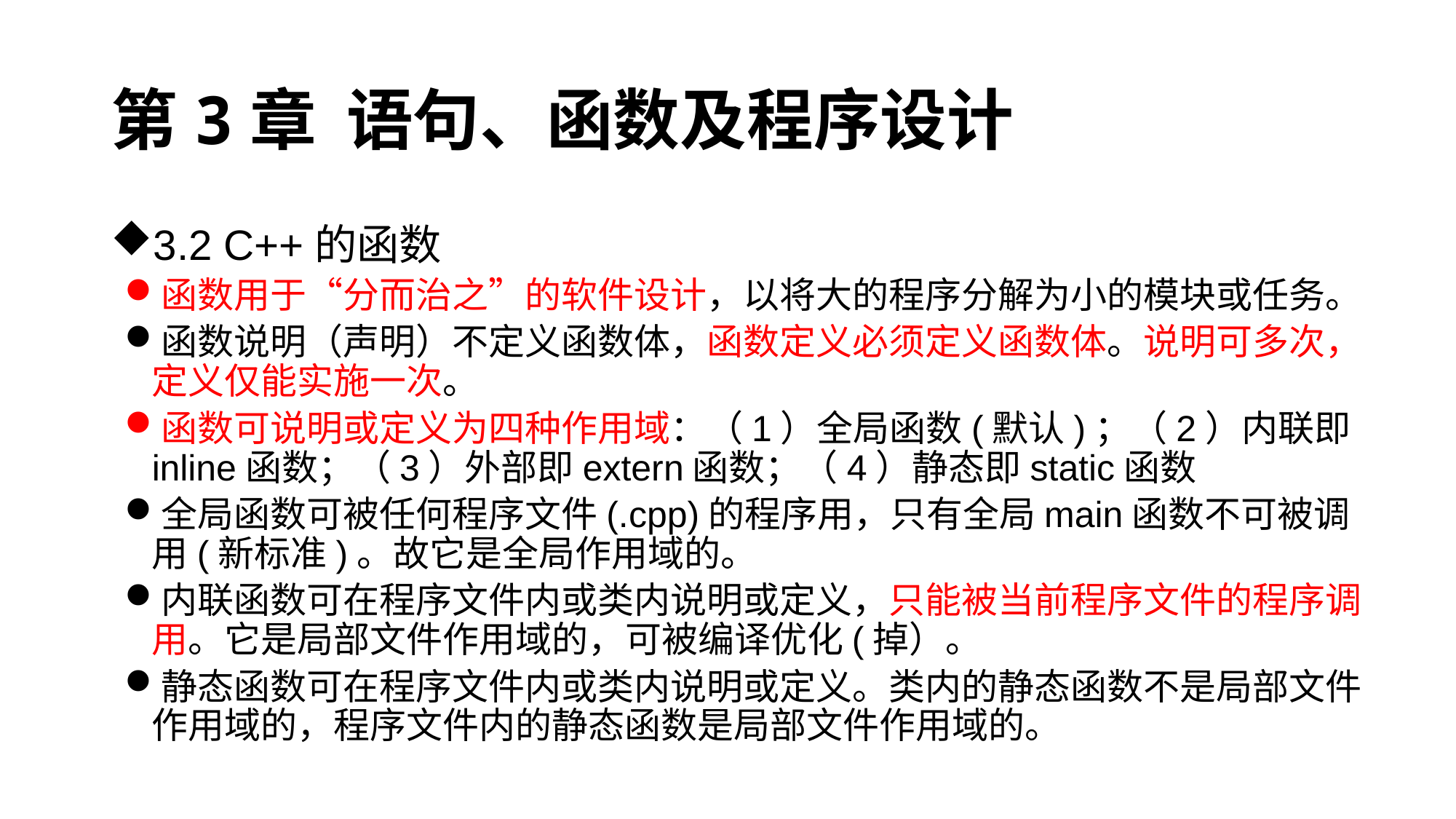

# 第3章  语句、函数及程序设计
3.2 C++的函数

函数用于“分而治之”的软件设计，以将大的程序分解为小的模块或任务。
函数说明（声明）不定义函数体，函数定义必须定义函数体。说明可多次，定义仅能实施一次。
函数可说明或定义为四种作用域：（1）全局函数(默认)；（2）内联即inline函数；（3）外部即extern函数；（4）静态即static函数
全局函数可被任何程序文件(.cpp)的程序用，只有全局main函数不可被调用(新标准)。故它是全局作用域的。
内联函数可在程序文件内或类内说明或定义，只能被当前程序文件的程序调用。它是局部文件作用域的，可被编译优化(掉）。
静态函数可在程序文件内或类内说明或定义。类内的静态函数不是局部文件作用域的，程序文件内的静态函数是局部文件作用域的。